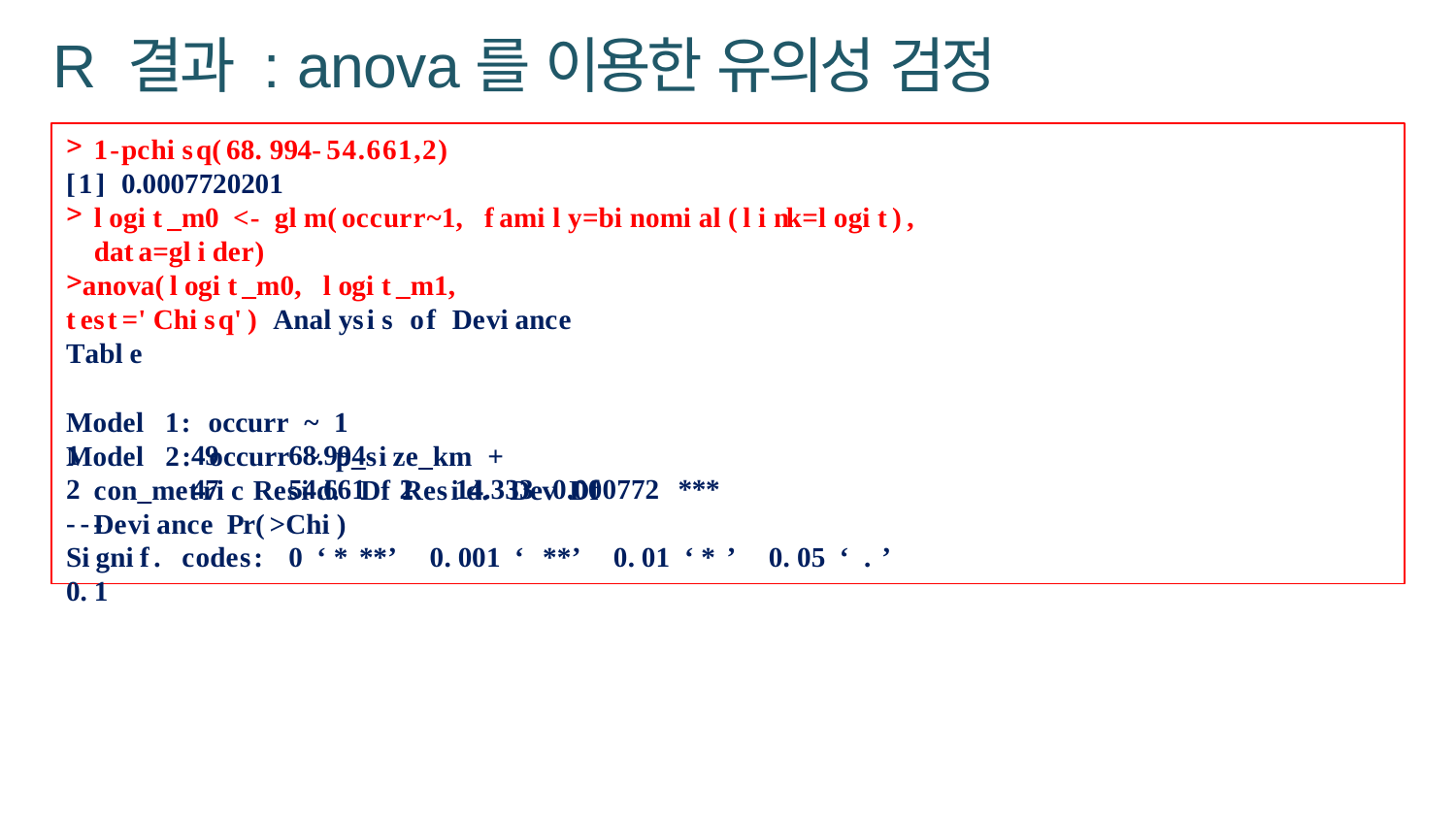

# R 결과 : anova를 이용한 유의성 검정

1-pchisq(68.994-54.661,2)
[1] 0.0007720201
logit_m0 <- glm(occurr~1, family=binomial(link=logit), data=glider)
anova(logit_m0, logit_m1, test='Chisq') Analysis of Deviance Table

Model 1: occurr ~ 1
Model 2: occurr ~ p_size_km + con_metric Resid. Df Resid. Dev Df Deviance Pr(>Chi)
1
2
---
49
47
68.994
54.661	2	14.333  0.000772 ***
Signif.  codes:	0  ‘***’  0.001  ‘**’  0.01  ‘*’  0.05  ‘.’  0.1